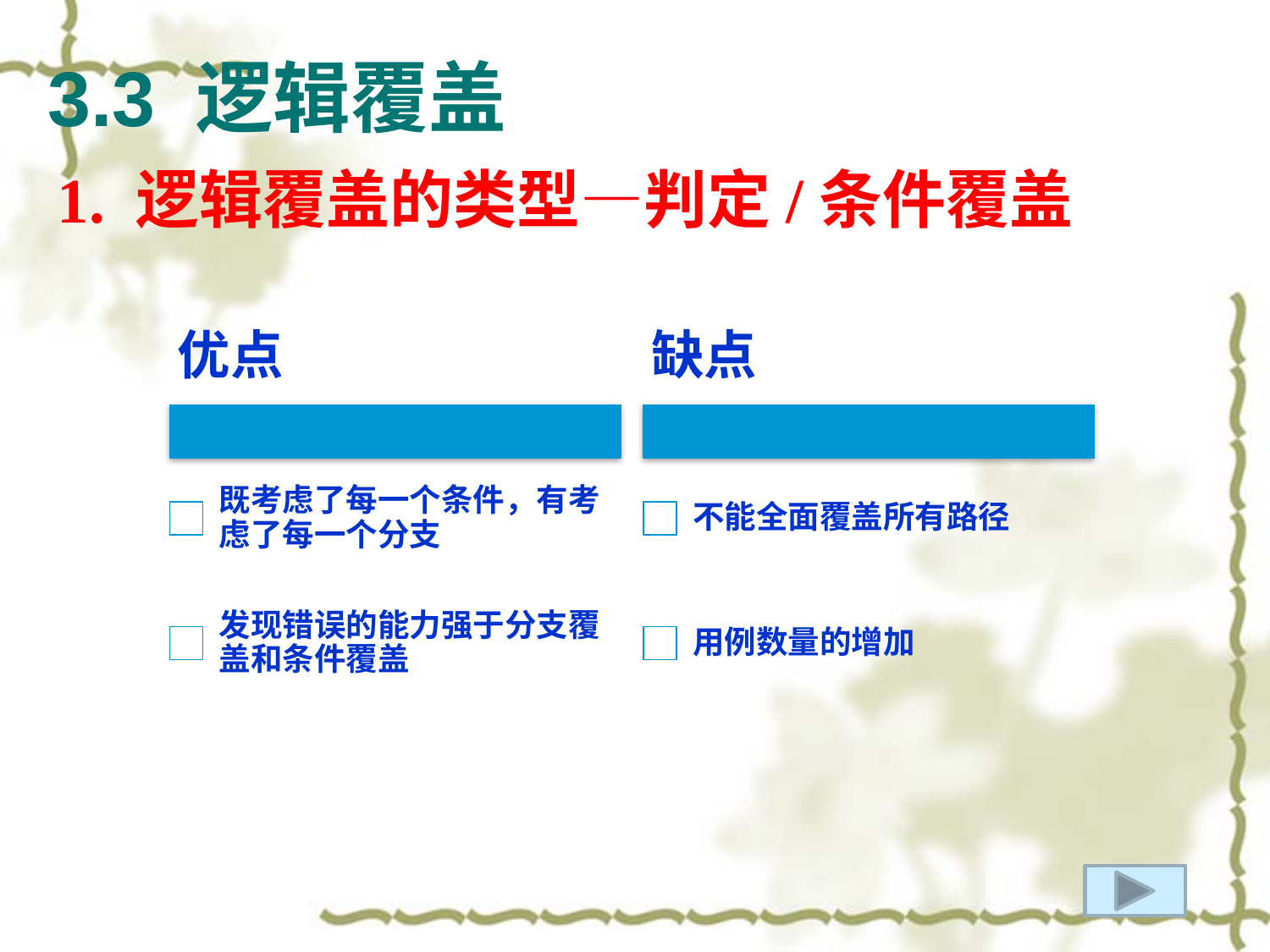

# 3.3 逻辑覆盖
1. 逻辑覆盖的类型—判定/条件覆盖
优点
既考虑了每一个条件，有考虑了每一个分支
发现错误的能力强于分支覆盖和条件覆盖
缺点
不能全面覆盖所有路径
用例数量的增加